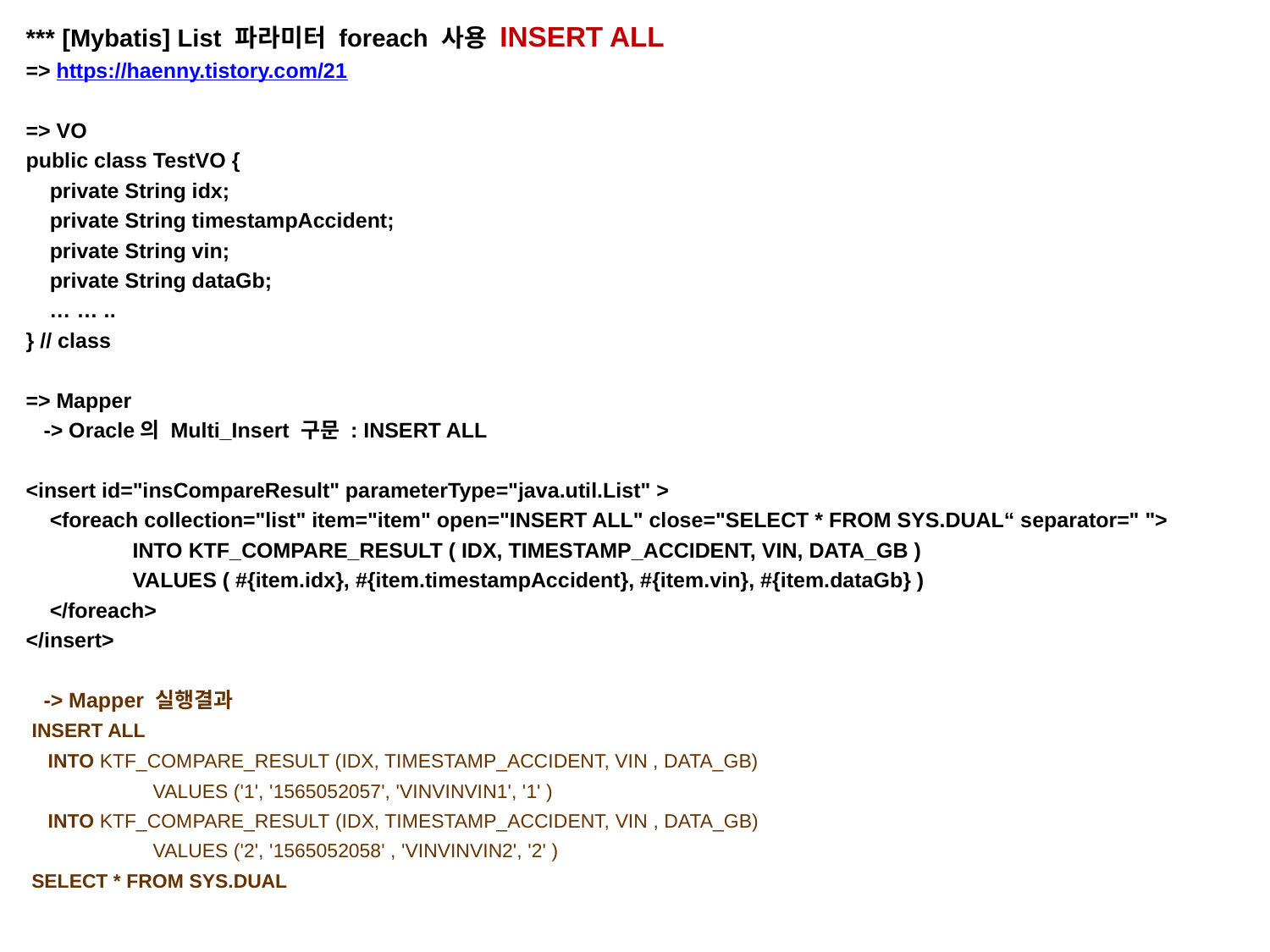

*** [Mybatis] List 파라미터 foreach 사용 INSERT ALL
=> https://haenny.tistory.com/21

=> VO
public class TestVO {
    private String idx;
    private String timestampAccident;
    private String vin;
    private String dataGb;
    … … ..
} // class

=> Mapper
   -> Oracle의 Multi_Insert 구문 : INSERT ALL

<insert id="insCompareResult" parameterType="java.util.List" >
    <foreach collection="list" item="item" open="INSERT ALL" close="SELECT * FROM SYS.DUAL“ separator=" ">
                  INTO KTF_COMPARE_RESULT ( IDX, TIMESTAMP_ACCIDENT, VIN, DATA_GB )
                  VALUES ( #{item.idx}, #{item.timestampAccident}, #{item.vin}, #{item.dataGb} )
    </foreach>
</insert>

   -> Mapper 실행결과
 INSERT ALL
    INTO KTF_COMPARE_RESULT (IDX, TIMESTAMP_ACCIDENT, VIN , DATA_GB)
	VALUES ('1', '1565052057', 'VINVINVIN1', '1' )
    INTO KTF_COMPARE_RESULT (IDX, TIMESTAMP_ACCIDENT, VIN , DATA_GB)
	VALUES ('2', '1565052058' , 'VINVINVIN2', '2' )
 SELECT * FROM SYS.DUAL